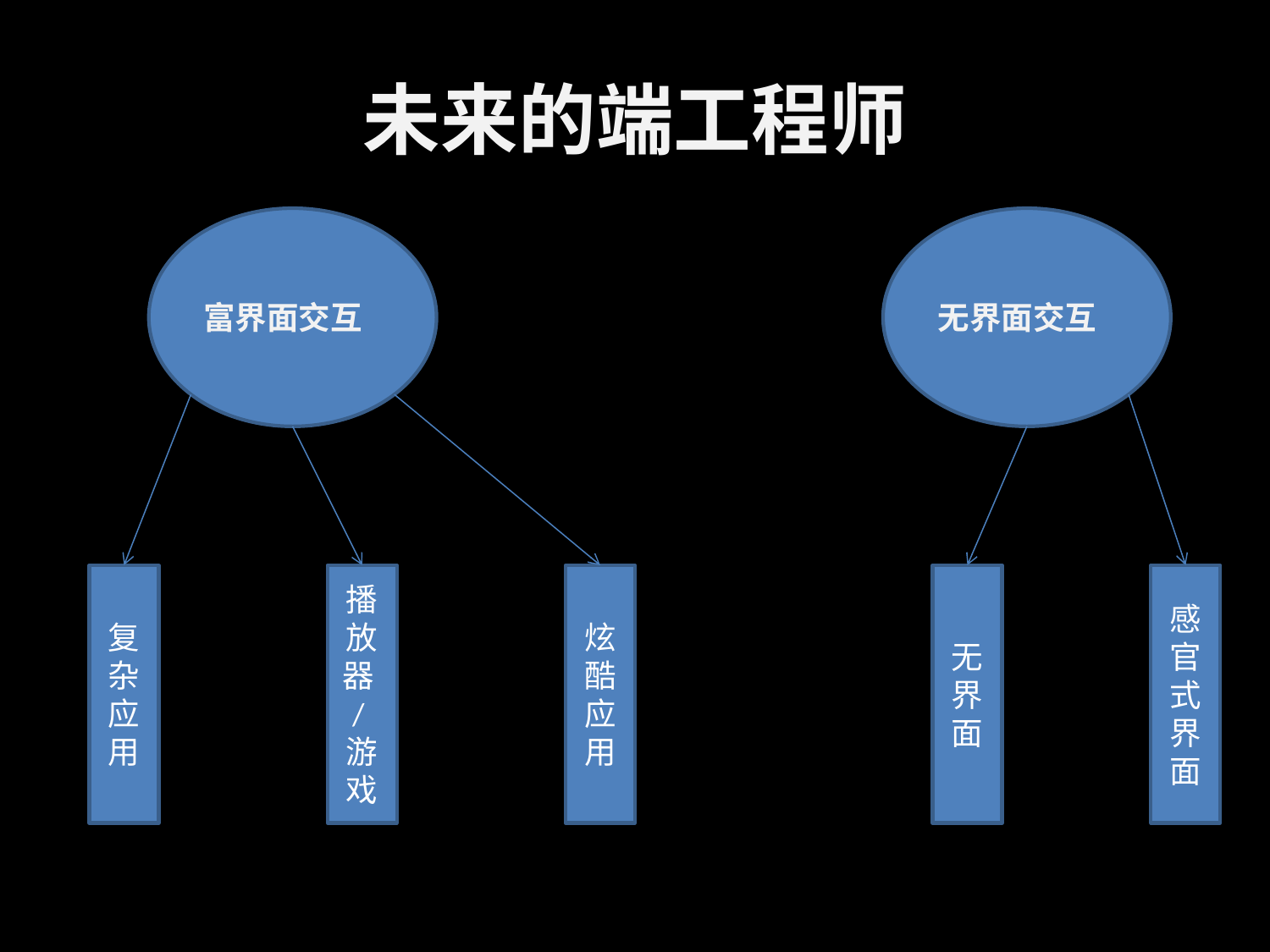

# 未来的端工程师
富界面交互
无界面交互
复杂应用
播放器/游戏
炫酷应用
无界面
感官式界面